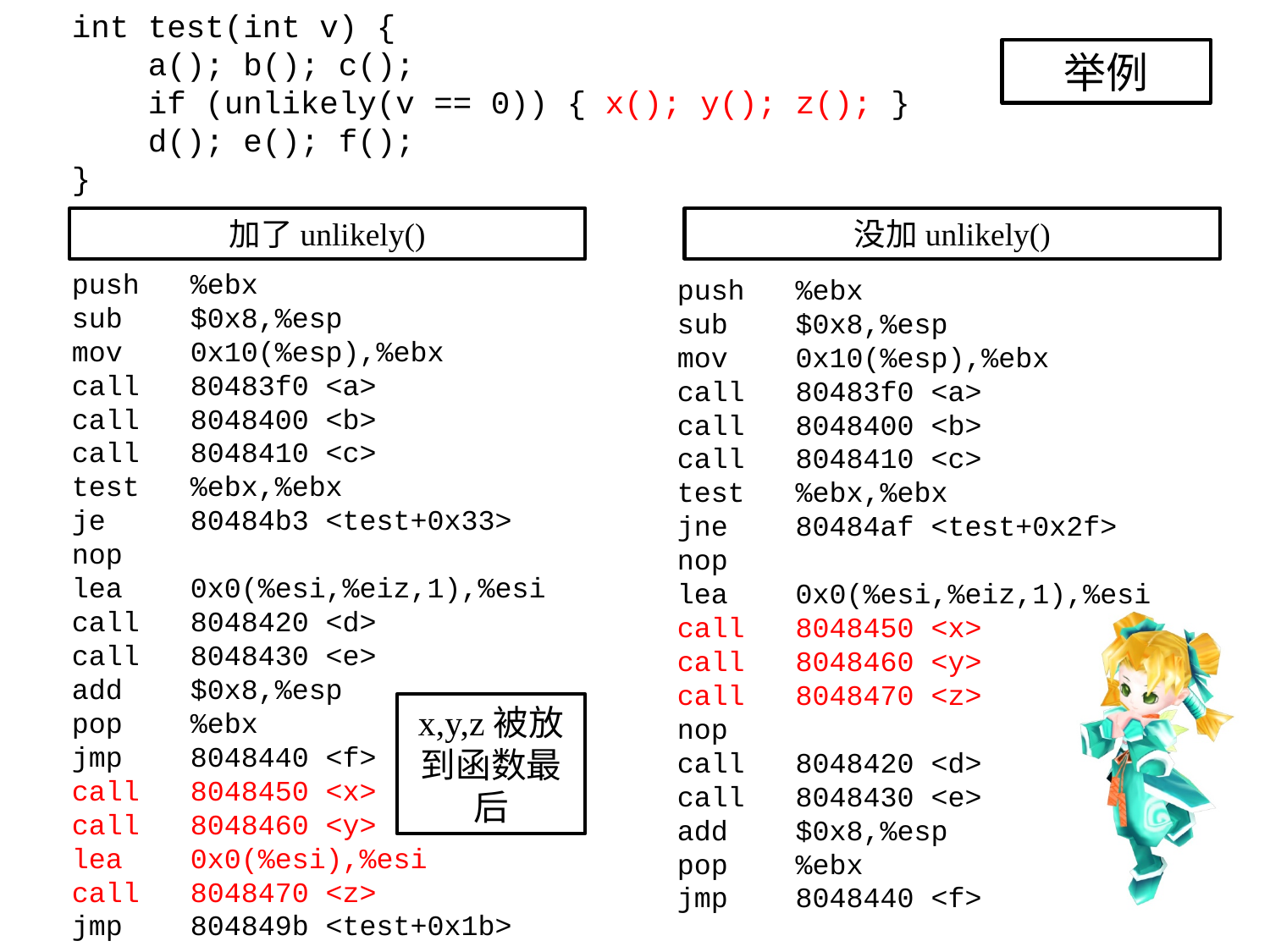

int test(int v) {
    a(); b(); c();
    if (unlikely(v == 0)) { x(); y(); z(); }
    d(); e(); f();
}

举例
加了unlikely()
没加unlikely()
push   %ebx
sub    $0x8,%esp
mov    0x10(%esp),%ebx
call   80483f0 <a>
call   8048400 <b>
call   8048410 <c>
test   %ebx,%ebx
je     80484b3 <test+0x33>
nop
lea    0x0(%esi,%eiz,1),%esi
call   8048420 <d>
call   8048430 <e>
add    $0x8,%esp
pop    %ebx
jmp    8048440 <f>
call   8048450 <x>
call   8048460 <y>
lea    0x0(%esi),%esi
call   8048470 <z>
jmp    804849b <test+0x1b>

push   %ebx
sub    $0x8,%esp
mov    0x10(%esp),%ebx
call   80483f0 <a>
call   8048400 <b>
call   8048410 <c>
test   %ebx,%ebx
jne    80484af <test+0x2f>
nop
lea    0x0(%esi,%eiz,1),%esi
call   8048450 <x>
call   8048460 <y>
call   8048470 <z>
nop
call   8048420 <d>
call   8048430 <e>
add    $0x8,%esp
pop    %ebx
jmp    8048440 <f>

x,y,z被放到函数最后